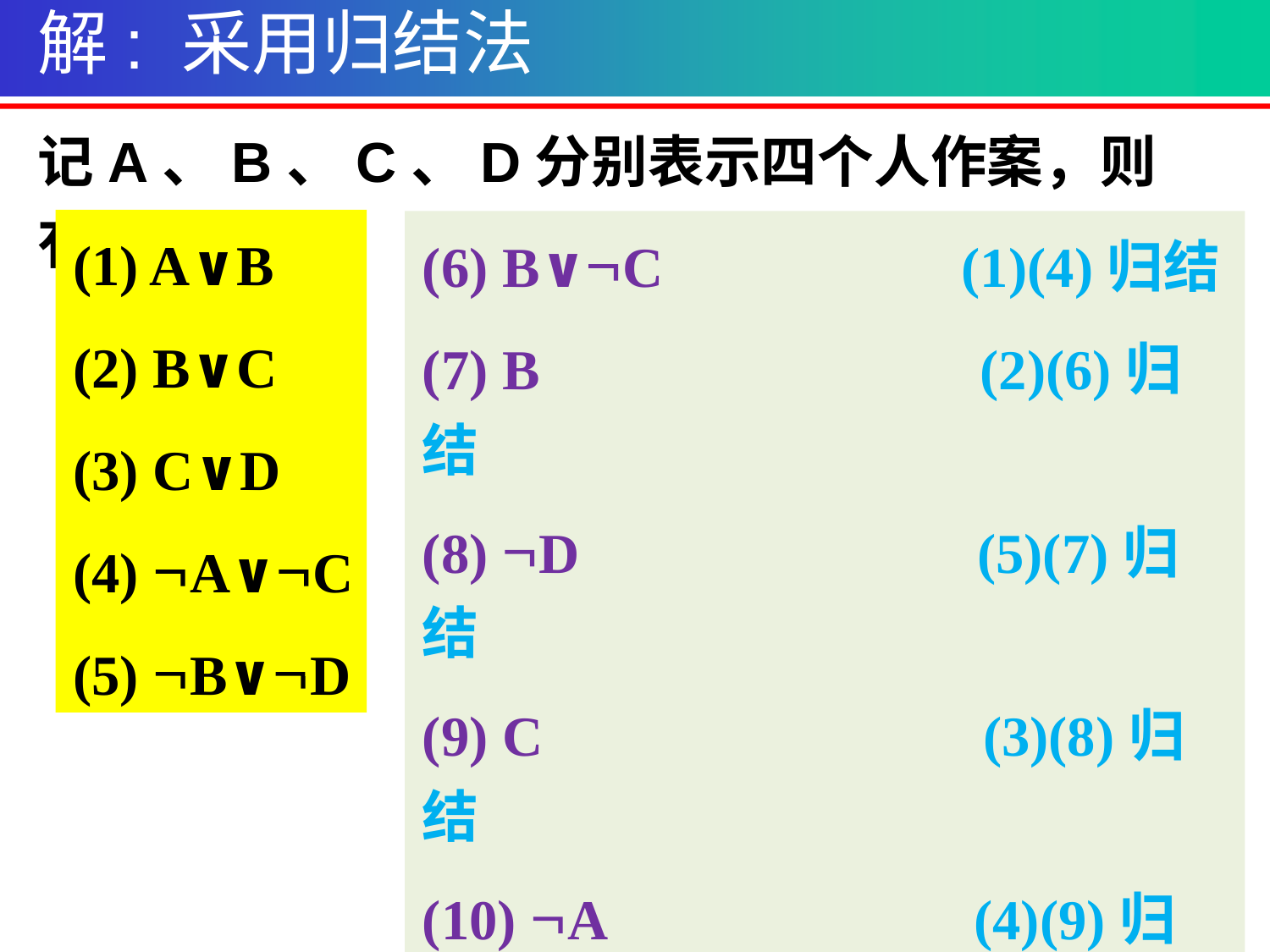

解: 采用归结法
记A、B、C、D分别表示四个人作案，则有：
(1) A∨B
(2) B∨C
(3) C∨D
(4) ¬A∨¬C
(5) ¬B∨¬D
(6) B∨¬C                     (1)(4)归结
(7) B                               (2)(6)归结
(8) ¬D                            (5)(7)归结
(9) C                               (3)(8)归结
(10) ¬A                          (4)(9)归结